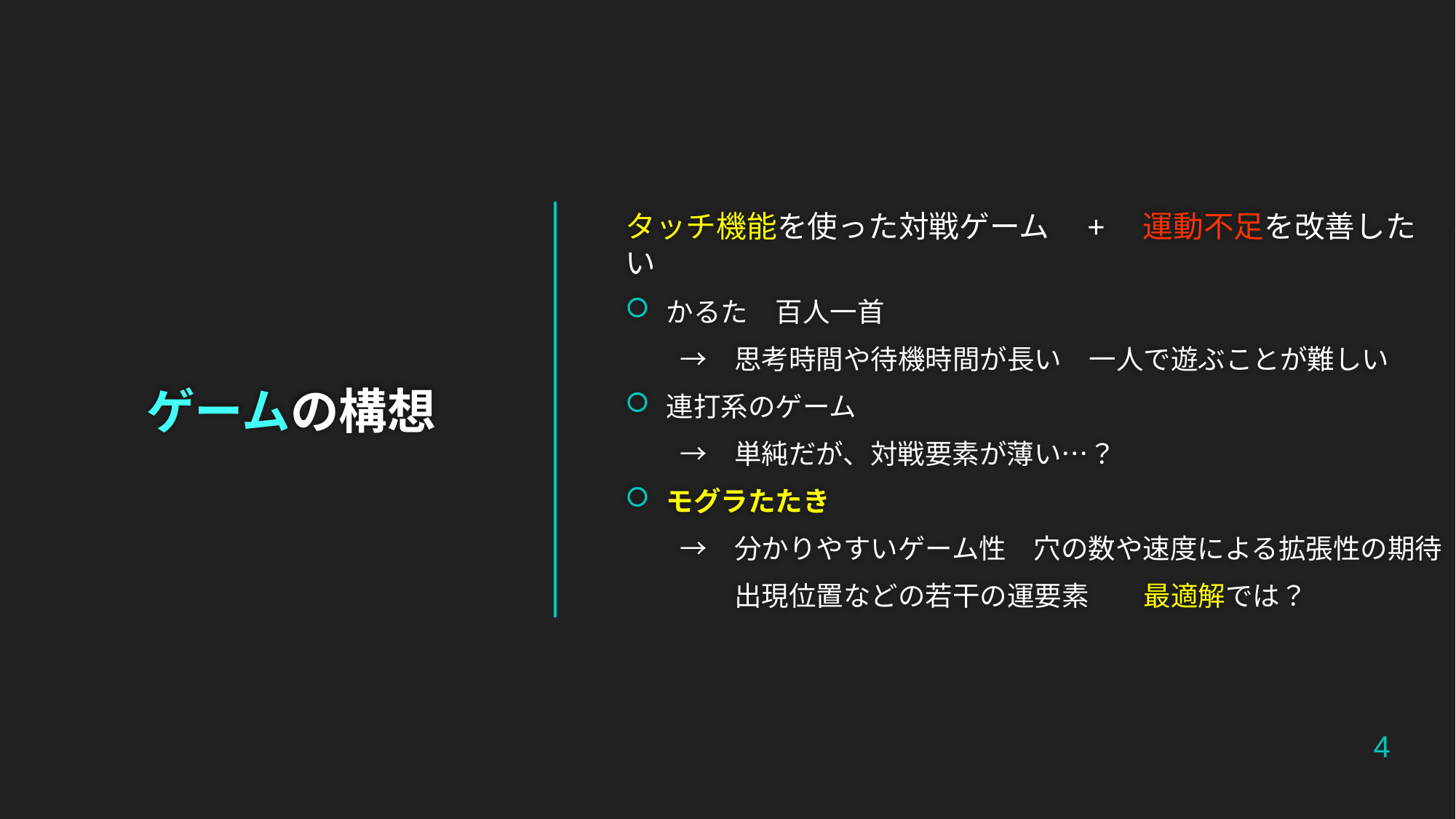

タッチ機能を使った対戦ゲーム　+　運動不足を改善したい
かるた　百人一首
　　→	思考時間や待機時間が長い　一人で遊ぶことが難しい
連打系のゲーム
　　→	単純だが、対戦要素が薄い…？
モグラたたき
　　→	分かりやすいゲーム性　穴の数や速度による拡張性の期待
	出現位置などの若干の運要素　　最適解では？
# ゲームの構想
4